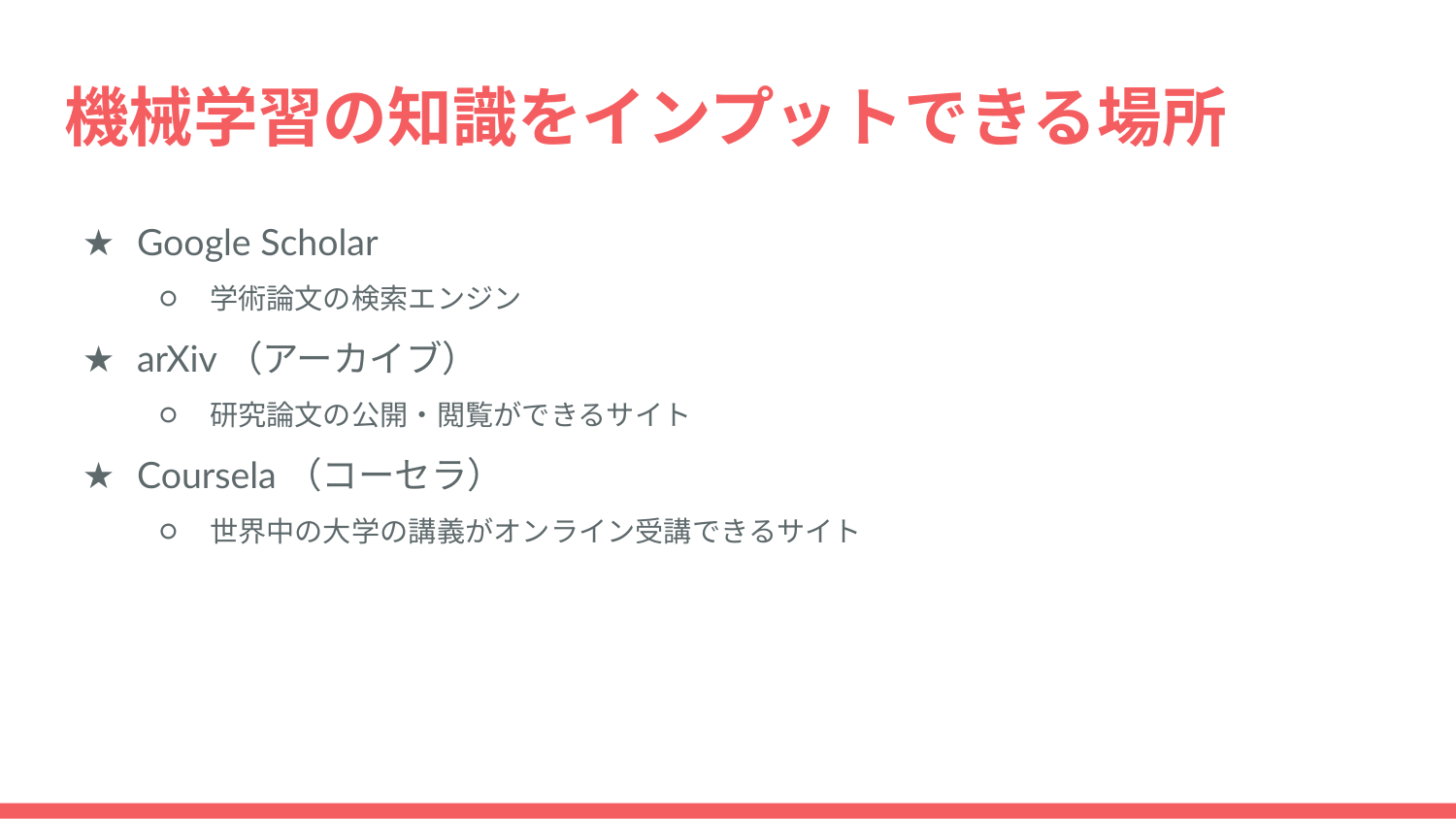

# 機械学習の知識をインプットできる場所
Google Scholar
学術論文の検索エンジン
arXiv（アーカイブ）
研究論文の公開・閲覧ができるサイト
Coursela（コーセラ）
世界中の大学の講義がオンライン受講できるサイト